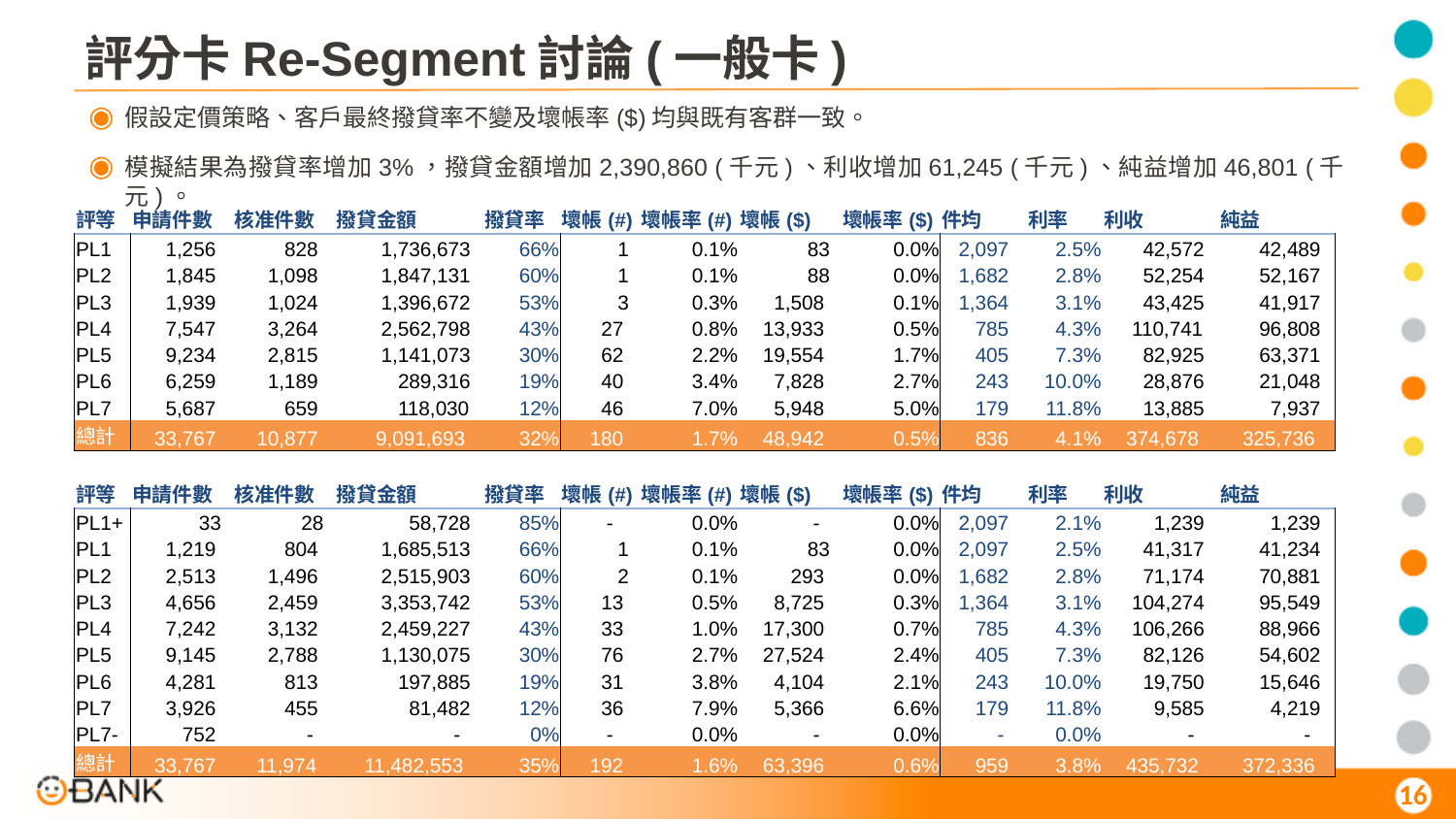

評分卡Re-Segment討論(一般卡)
假設定價策略、客戶最終撥貸率不變及壞帳率($)均與既有客群一致。
模擬結果為撥貸率增加3%，撥貸金額增加2,390,860 (千元)、利收增加61,245 (千元)、純益增加46,801 (千元)。

| 評等 | 申請件數 | 核准件數 | 撥貸金額 | 撥貸率 | 壞帳(#) | 壞帳率(#) | 壞帳($) | 壞帳率($) | 件均 | 利率 | 利收 | 純益 |
| --- | --- | --- | --- | --- | --- | --- | --- | --- | --- | --- | --- | --- |
| PL1 | 1,256 | 828 | 1,736,673 | 66% | 1 | 0.1% | 83 | 0.0% | 2,097 | 2.5% | 42,572 | 42,489 |
| PL2 | 1,845 | 1,098 | 1,847,131 | 60% | 1 | 0.1% | 88 | 0.0% | 1,682 | 2.8% | 52,254 | 52,167 |
| PL3 | 1,939 | 1,024 | 1,396,672 | 53% | 3 | 0.3% | 1,508 | 0.1% | 1,364 | 3.1% | 43,425 | 41,917 |
| PL4 | 7,547 | 3,264 | 2,562,798 | 43% | 27 | 0.8% | 13,933 | 0.5% | 785 | 4.3% | 110,741 | 96,808 |
| PL5 | 9,234 | 2,815 | 1,141,073 | 30% | 62 | 2.2% | 19,554 | 1.7% | 405 | 7.3% | 82,925 | 63,371 |
| PL6 | 6,259 | 1,189 | 289,316 | 19% | 40 | 3.4% | 7,828 | 2.7% | 243 | 10.0% | 28,876 | 21,048 |
| PL7 | 5,687 | 659 | 118,030 | 12% | 46 | 7.0% | 5,948 | 5.0% | 179 | 11.8% | 13,885 | 7,937 |
| 總計 | 33,767 | 10,877 | 9,091,693 | 32% | 180 | 1.7% | 48,942 | 0.5% | 836 | 4.1% | 374,678 | 325,736 |
|  |  |  |  |  |  |  |  |  |  |  |  |  |
| 評等 | 申請件數 | 核准件數 | 撥貸金額 | 撥貸率 | 壞帳(#) | 壞帳率(#) | 壞帳($) | 壞帳率($) | 件均 | 利率 | 利收 | 純益 |
| PL1+ | 33 | 28 | 58,728 | 85% | - | 0.0% | - | 0.0% | 2,097 | 2.1% | 1,239 | 1,239 |
| PL1 | 1,219 | 804 | 1,685,513 | 66% | 1 | 0.1% | 83 | 0.0% | 2,097 | 2.5% | 41,317 | 41,234 |
| PL2 | 2,513 | 1,496 | 2,515,903 | 60% | 2 | 0.1% | 293 | 0.0% | 1,682 | 2.8% | 71,174 | 70,881 |
| PL3 | 4,656 | 2,459 | 3,353,742 | 53% | 13 | 0.5% | 8,725 | 0.3% | 1,364 | 3.1% | 104,274 | 95,549 |
| PL4 | 7,242 | 3,132 | 2,459,227 | 43% | 33 | 1.0% | 17,300 | 0.7% | 785 | 4.3% | 106,266 | 88,966 |
| PL5 | 9,145 | 2,788 | 1,130,075 | 30% | 76 | 2.7% | 27,524 | 2.4% | 405 | 7.3% | 82,126 | 54,602 |
| PL6 | 4,281 | 813 | 197,885 | 19% | 31 | 3.8% | 4,104 | 2.1% | 243 | 10.0% | 19,750 | 15,646 |
| PL7 | 3,926 | 455 | 81,482 | 12% | 36 | 7.9% | 5,366 | 6.6% | 179 | 11.8% | 9,585 | 4,219 |
| PL7- | 752 | - | - | 0% | - | 0.0% | - | 0.0% | - | 0.0% | - | - |
| 總計 | 33,767 | 11,974 | 11,482,553 | 35% | 192 | 1.6% | 63,396 | 0.6% | 959 | 3.8% | 435,732 | 372,336 |